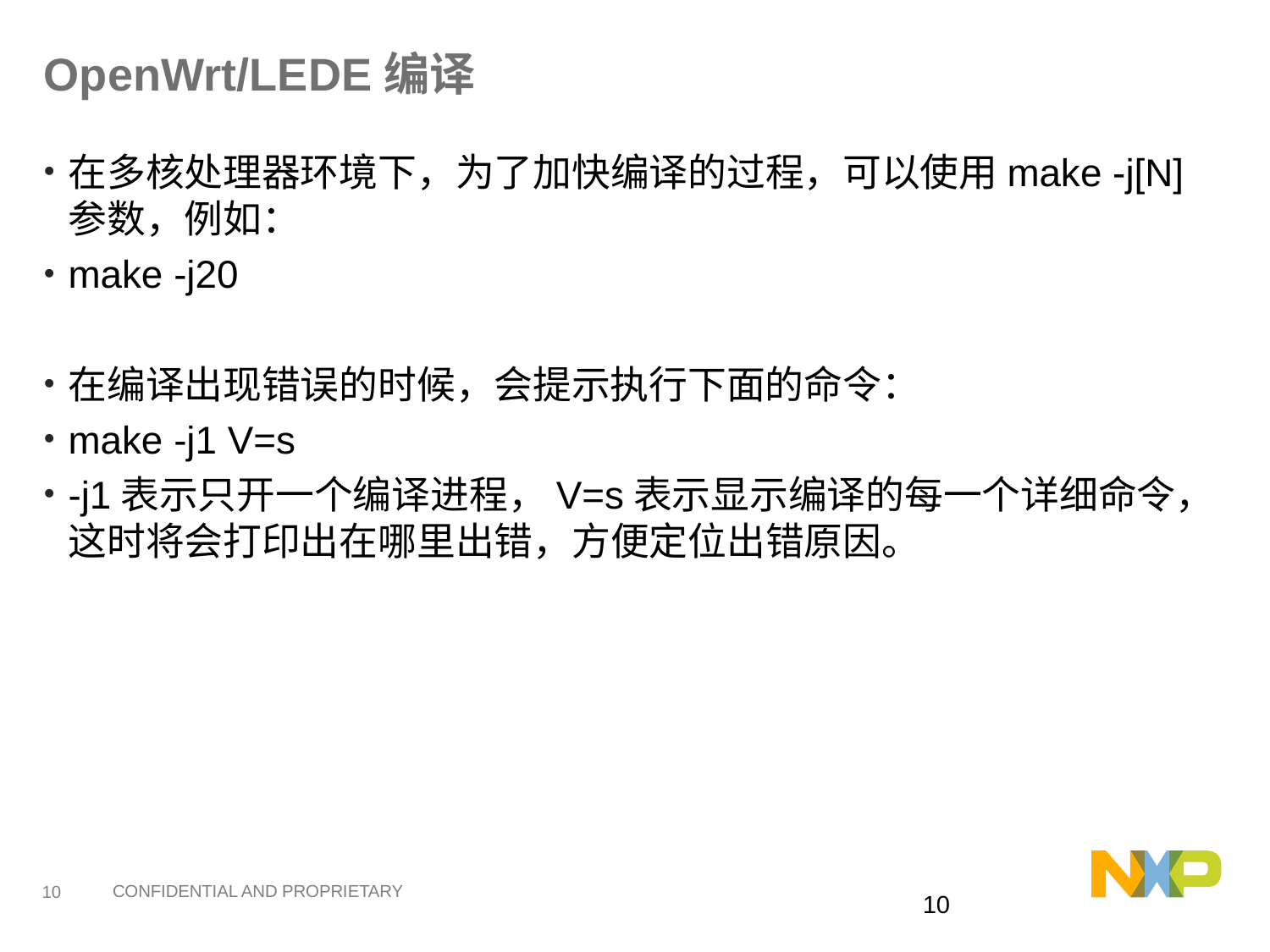

# OpenWrt/LEDE编译
在多核处理器环境下，为了加快编译的过程，可以使用make -j[N]参数，例如：
make -j20

在编译出现错误的时候，会提示执行下面的命令：
make -j1 V=s
-j1表示只开一个编译进程，V=s表示显示编译的每一个详细命令，这时将会打印出在哪里出错，方便定位出错原因。
10